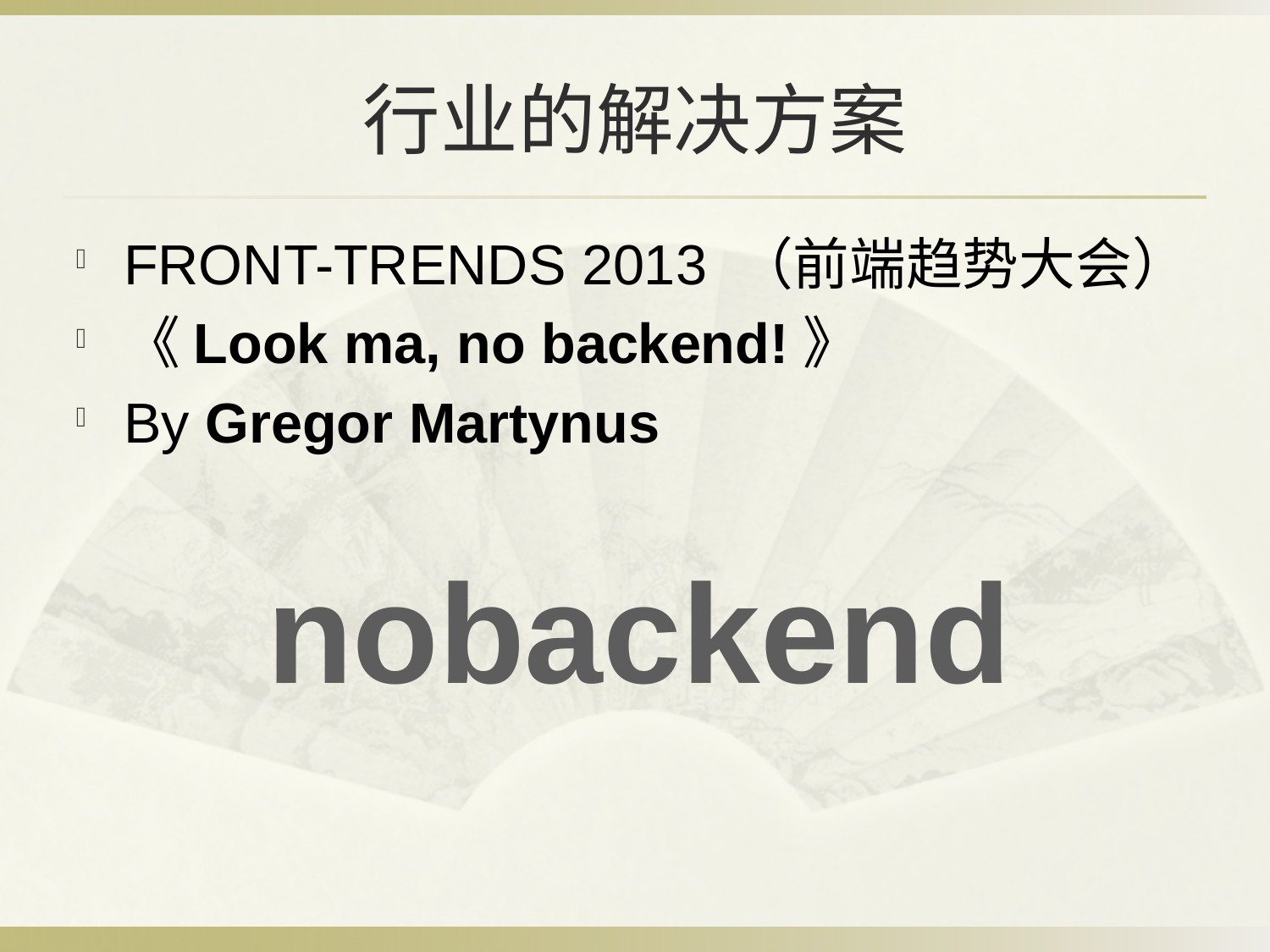

# 行业的解决方案
FRONT-TRENDS 2013 （前端趋势大会）
《Look ma, no backend!》
By Gregor Martynus

nobackend